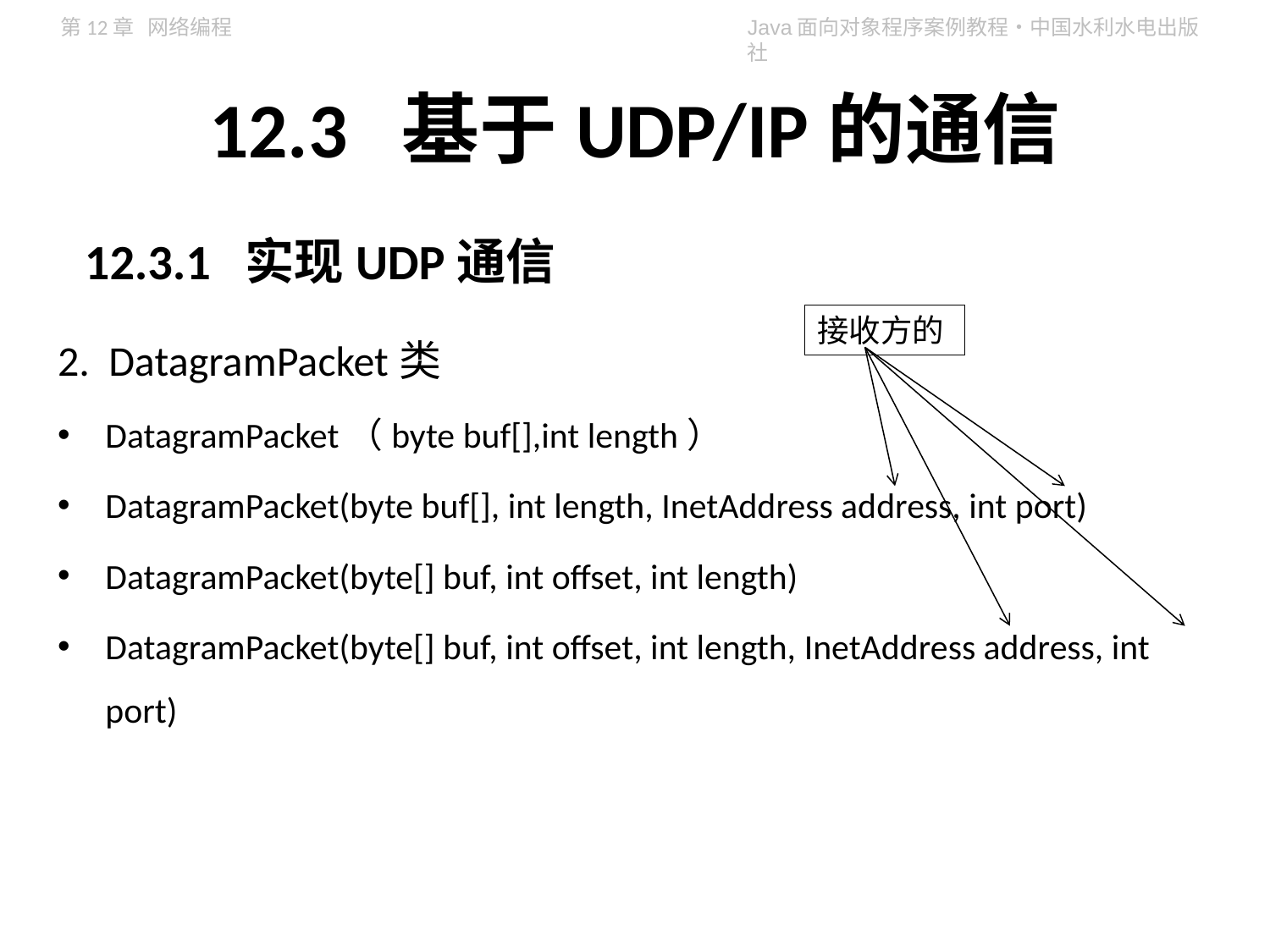

# 12.3  基于UDP/IP的通信
12.3.1  实现UDP通信
2.  DatagramPacket类
DatagramPacket（byte buf[],int length）
DatagramPacket(byte buf[], int length, InetAddress address, int port)
DatagramPacket(byte[] buf, int offset, int length)
DatagramPacket(byte[] buf, int offset, int length, InetAddress address, int port)

接收方的